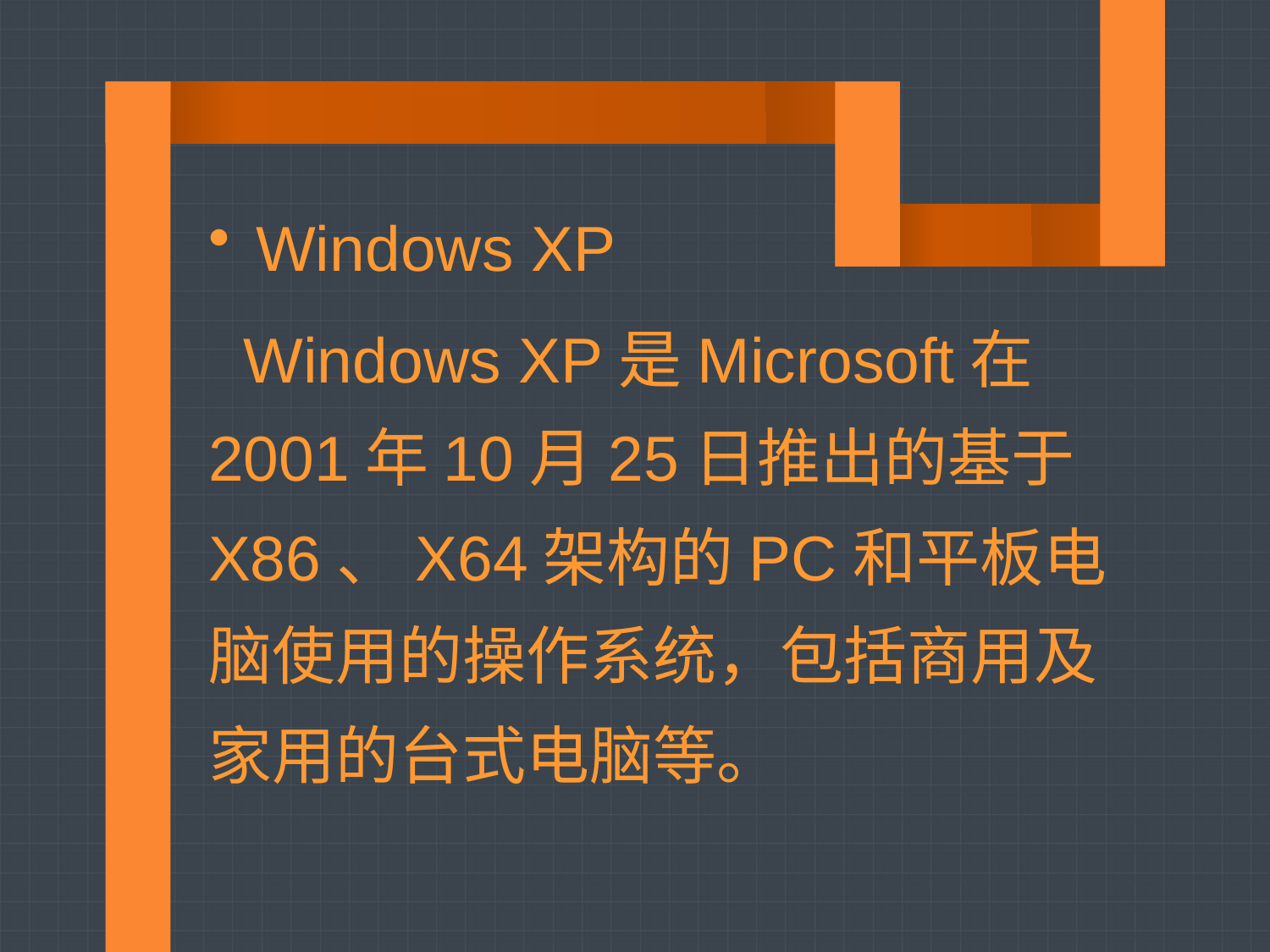

Windows XP
  Windows XP是Microsoft在2001年10月25日推出的基于X86、X64架构的PC和平板电脑使用的操作系统，包括商用及家用的台式电脑等。